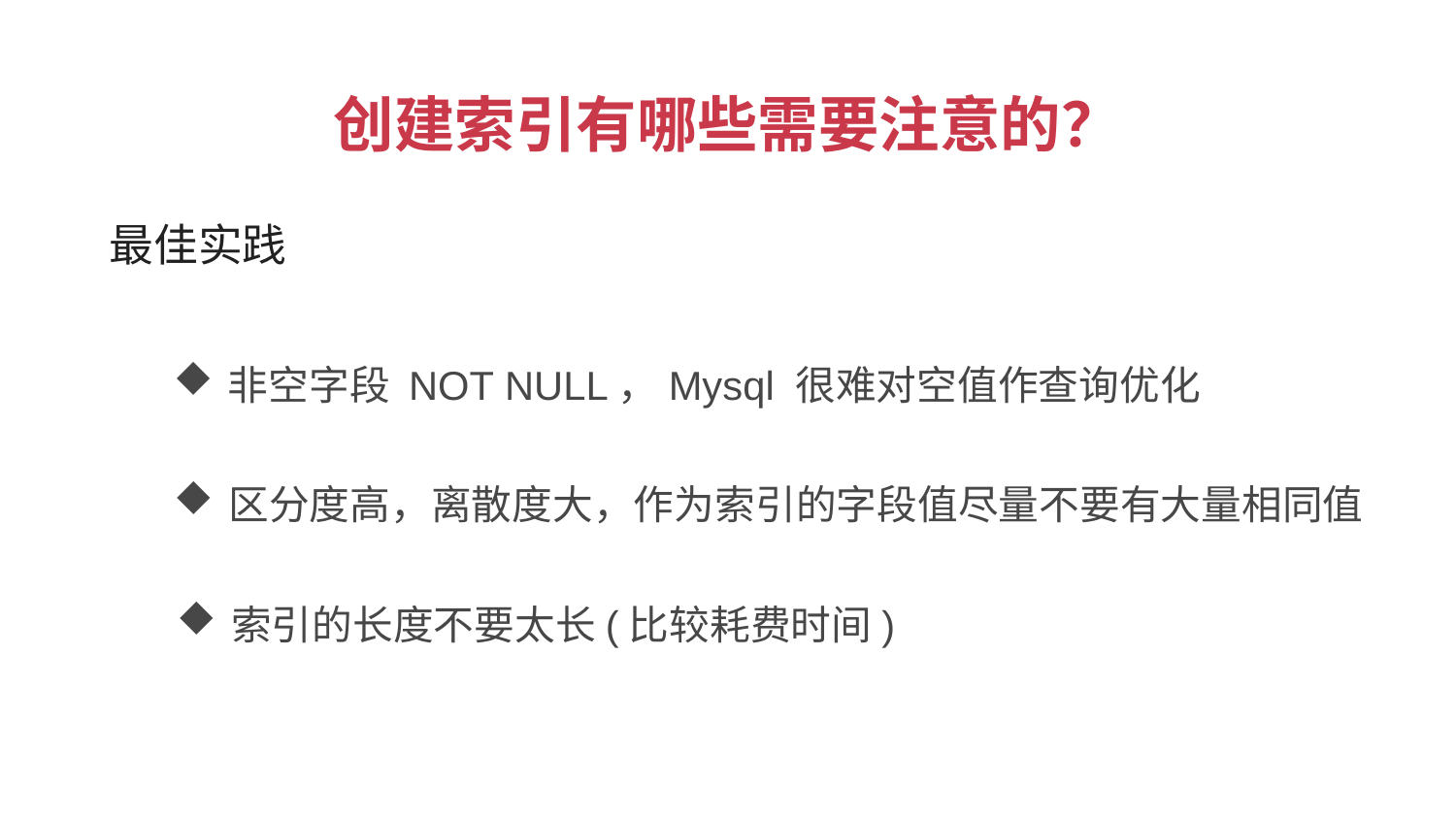

创建索引有哪些需要注意的？
 最佳实践
非空字段 NOT NULL，Mysql 很难对空值作查询优化
区分度高，离散度大，作为索引的字段值尽量不要有大量相同值
索引的长度不要太长(比较耗费时间)